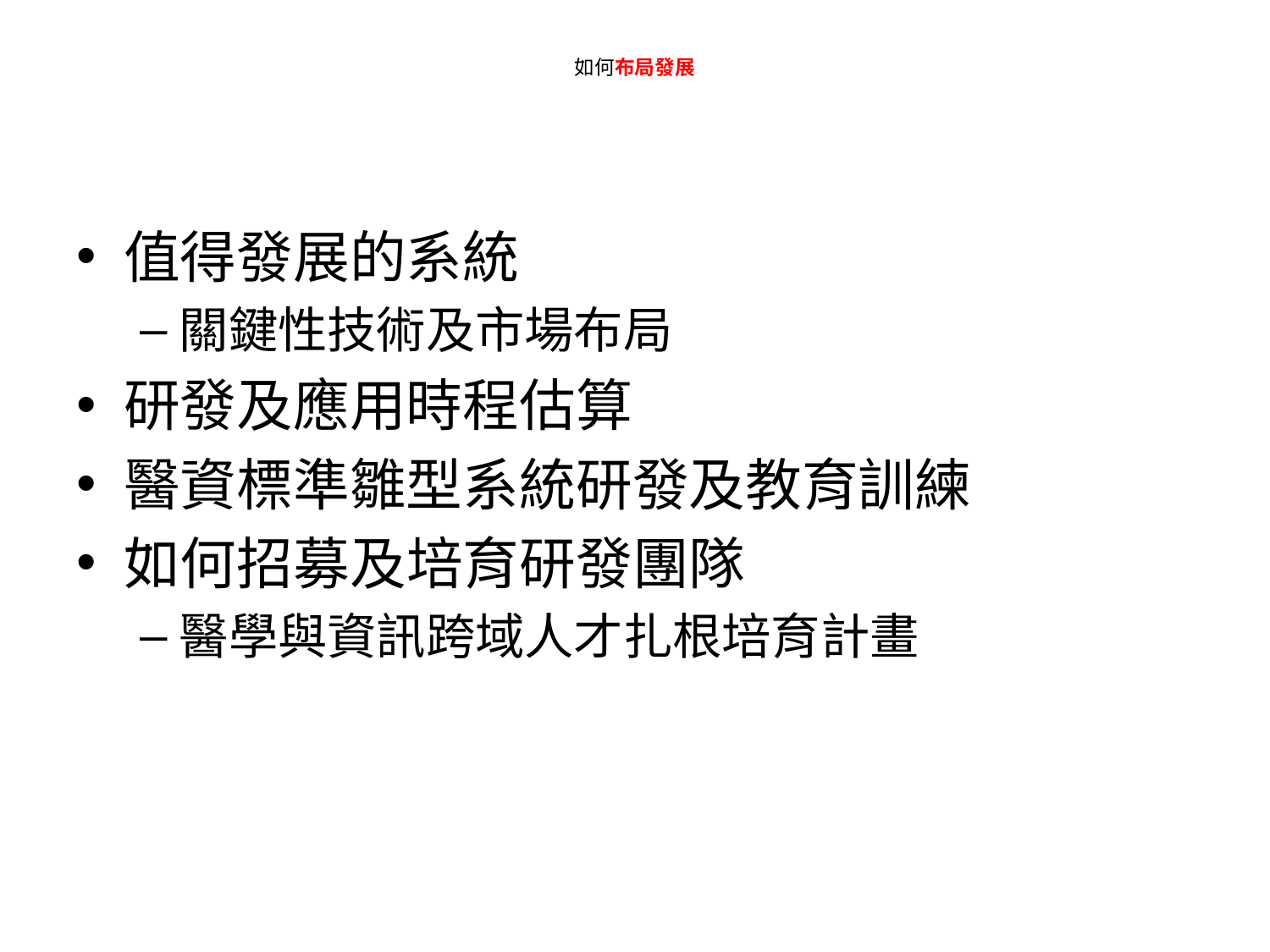

# 如何布局發展
值得發展的系統
關鍵性技術及市場布局
研發及應用時程估算
醫資標準雛型系統研發及教育訓練
如何招募及培育研發團隊
醫學與資訊跨域人才扎根培育計畫